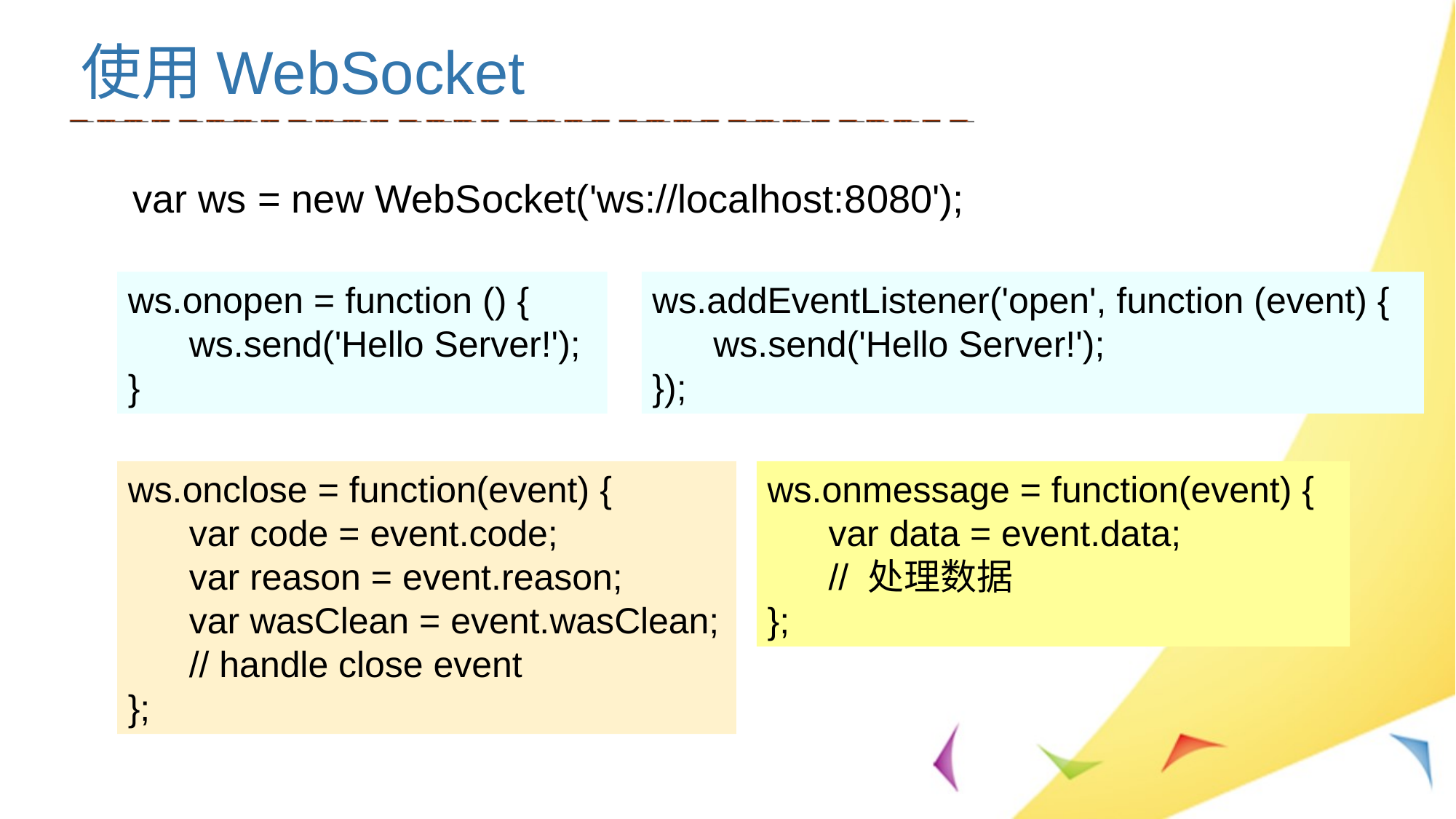

使用WebSocket
var ws = new WebSocket('ws://localhost:8080');

ws.onopen = function () {
      ws.send('Hello Server!');
}
ws.addEventListener('open', function (event) {
      ws.send('Hello Server!');
});
ws.onclose = function(event) {
      var code = event.code;
      var reason = event.reason;
      var wasClean = event.wasClean;
      // handle close event
};
ws.onmessage = function(event) {
      var data = event.data;
      // 处理数据
};